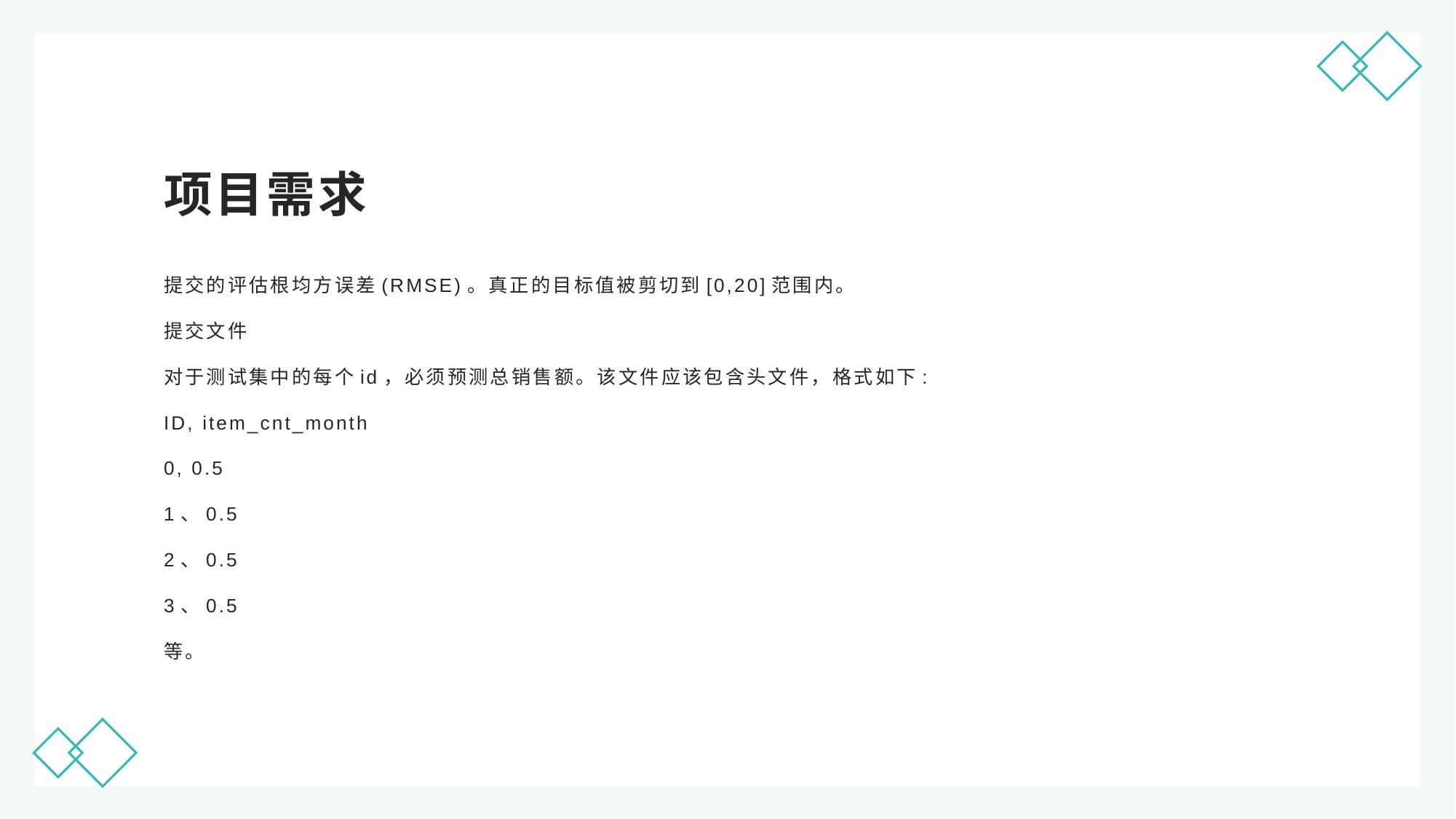

# 项目需求
提交的评估根均方误差(RMSE)。真正的目标值被剪切到[0,20]范围内。
提交文件
对于测试集中的每个id，必须预测总销售额。该文件应该包含头文件，格式如下:
ID, item_cnt_month
0, 0.5
1、0.5
2、0.5
3、0.5
等。